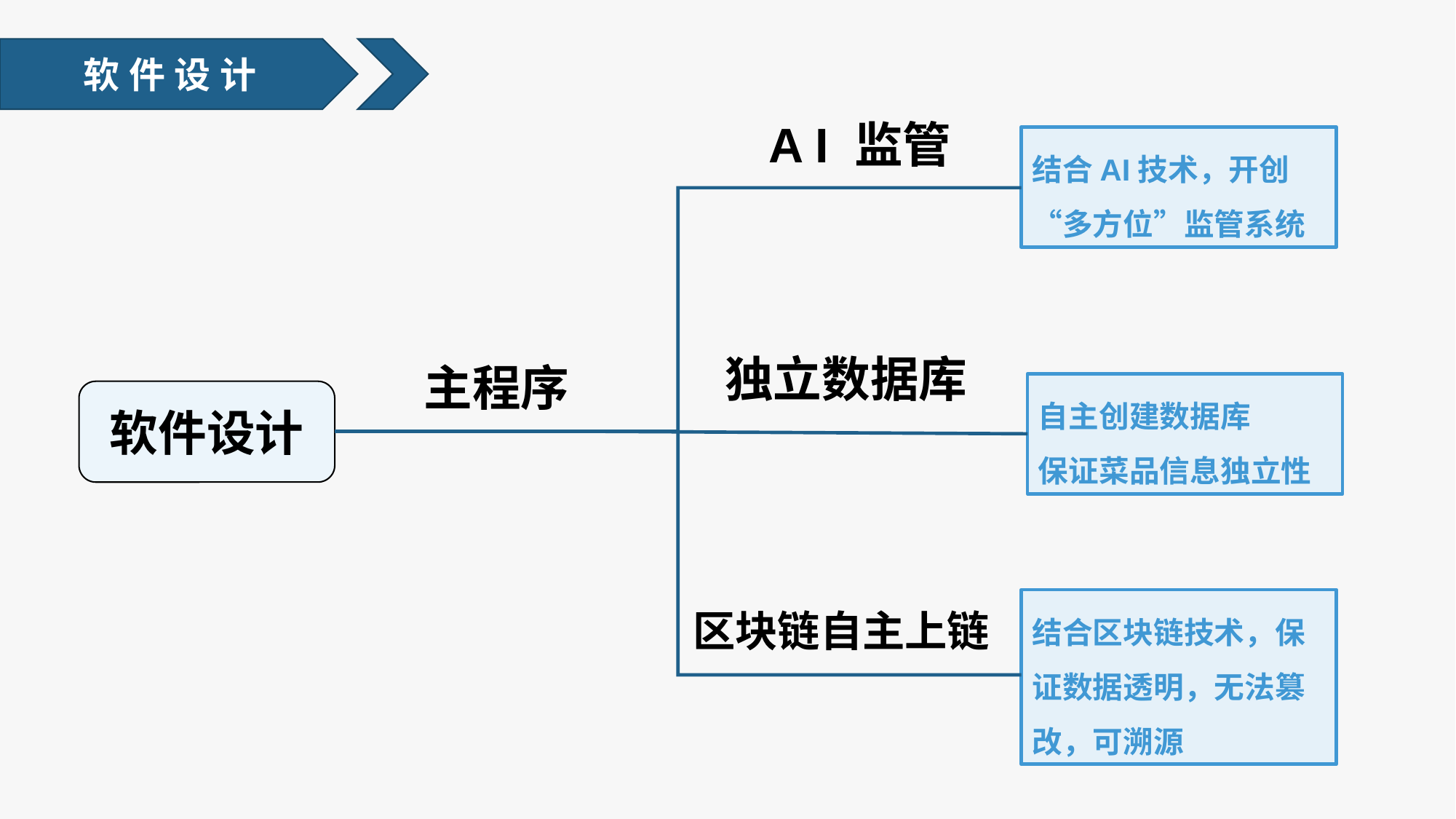

软件设计

A I 监管
结合AI技术，开创“多方位”监管系统

独立数据库
主程序
自主创建数据库
保证菜品信息独立性
软件设计
结合区块链技术，保证数据透明，无法篡改，可溯源
区块链自主上链